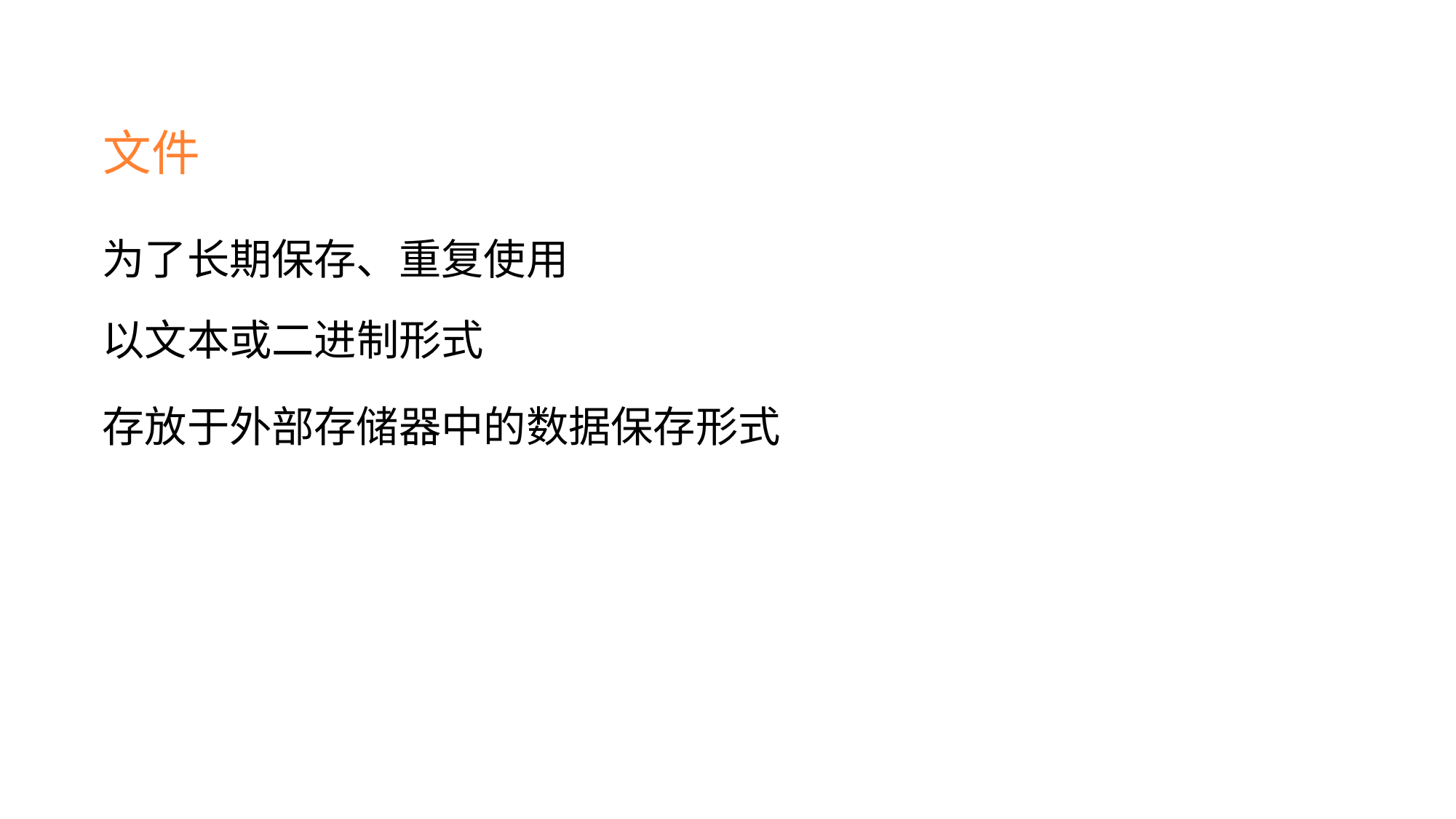

文件
为了长期保存、重复使用
以文本或二进制形式
存放于外部存储器中的数据保存形式